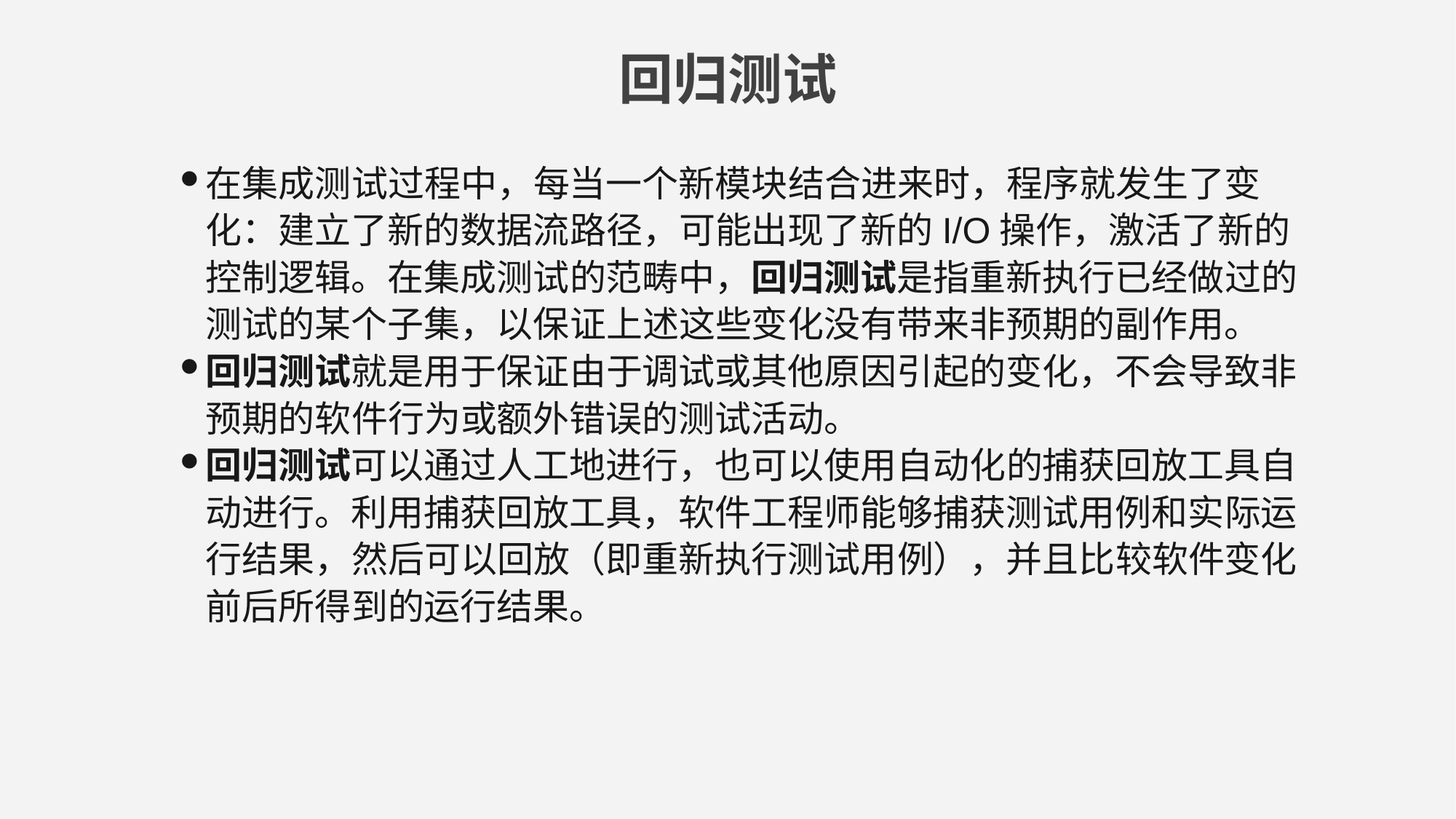

回归测试
在集成测试过程中，每当一个新模块结合进来时，程序就发生了变化：建立了新的数据流路径，可能出现了新的I/O操作，激活了新的控制逻辑。在集成测试的范畴中，回归测试是指重新执行已经做过的测试的某个子集，以保证上述这些变化没有带来非预期的副作用。
回归测试就是用于保证由于调试或其他原因引起的变化，不会导致非预期的软件行为或额外错误的测试活动。
回归测试可以通过人工地进行，也可以使用自动化的捕获回放工具自动进行。利用捕获回放工具，软件工程师能够捕获测试用例和实际运行结果，然后可以回放（即重新执行测试用例），并且比较软件变化前后所得到的运行结果。